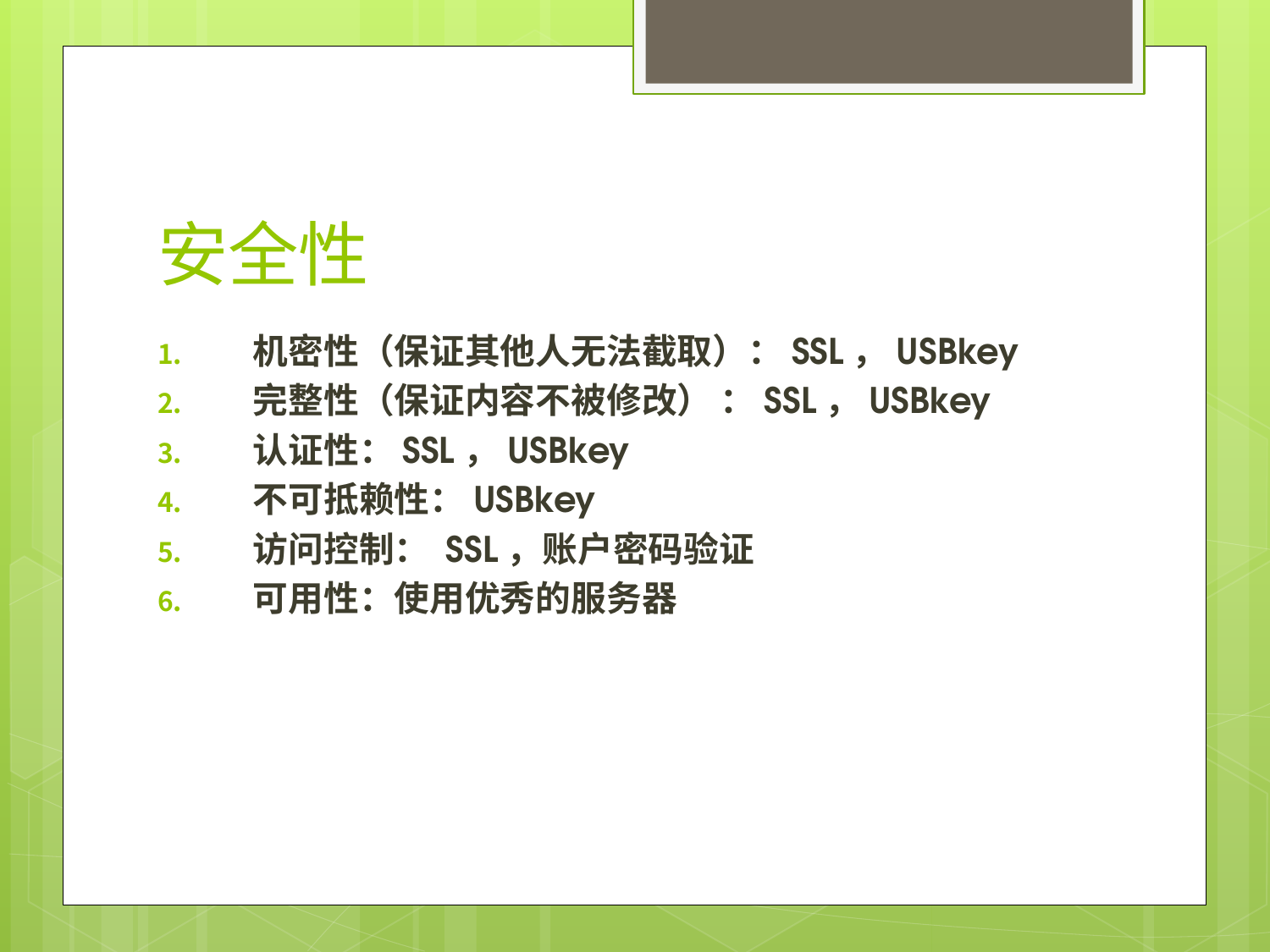

# 安全性
机密性（保证其他人无法截取）：SSL，USBkey
完整性（保证内容不被修改） ：SSL，USBkey
认证性：SSL，USBkey
不可抵赖性：USBkey
访问控制： SSL，账户密码验证
可用性：使用优秀的服务器